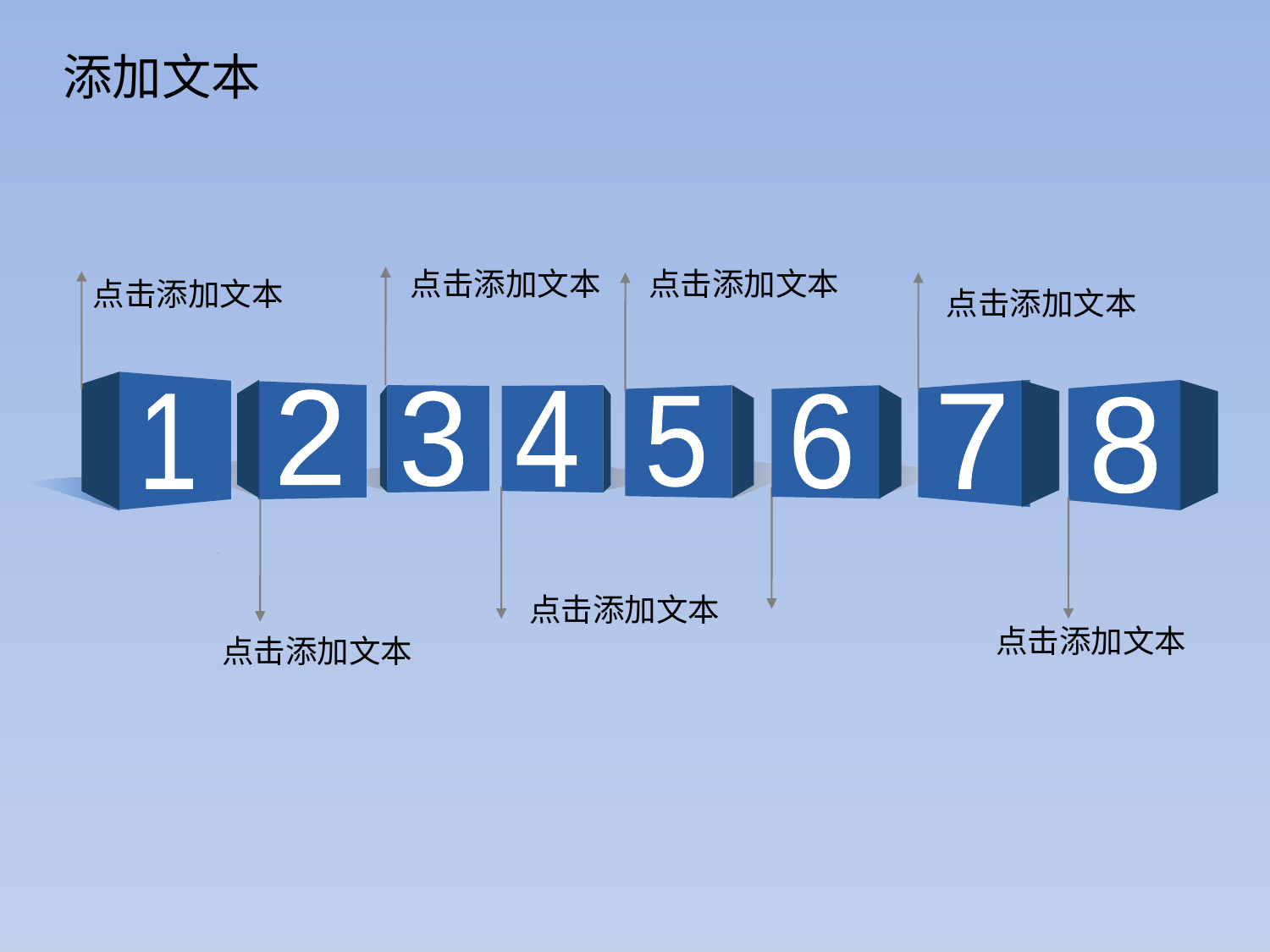

添加文本
点击添加文本
点击添加文本

点击添加文本

点击添加文本

点击添加文本

2
3
4
1
6
7
5
8
点击添加文本

点击添加文本
点击添加文本
点击添加文本
点击添加文本
点击添加文本